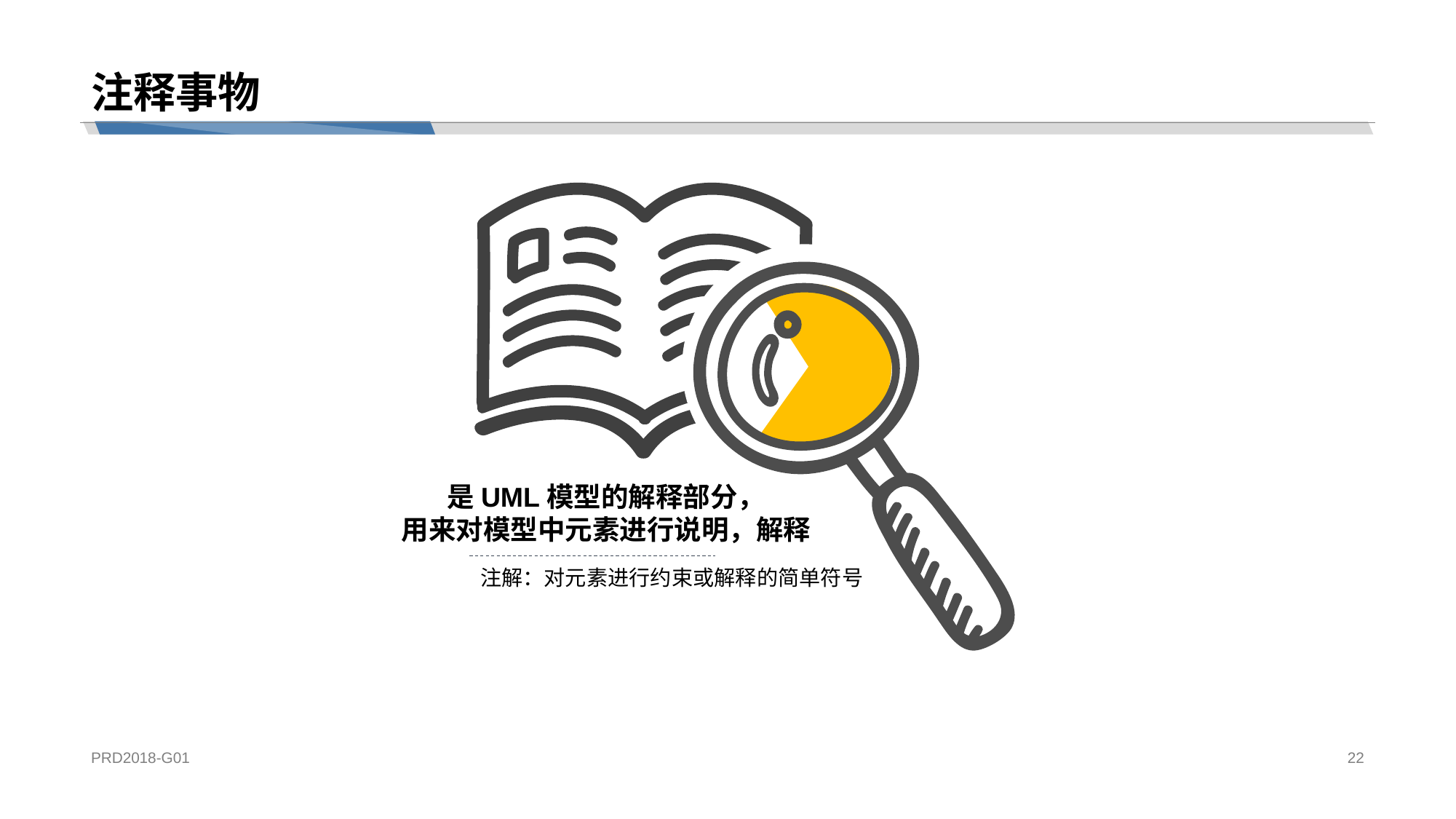

# 注释事物

是UML模型的解释部分，
用来对模型中元素进行说明，解释
注解：对元素进行约束或解释的简单符号
PRD2018-G01
22